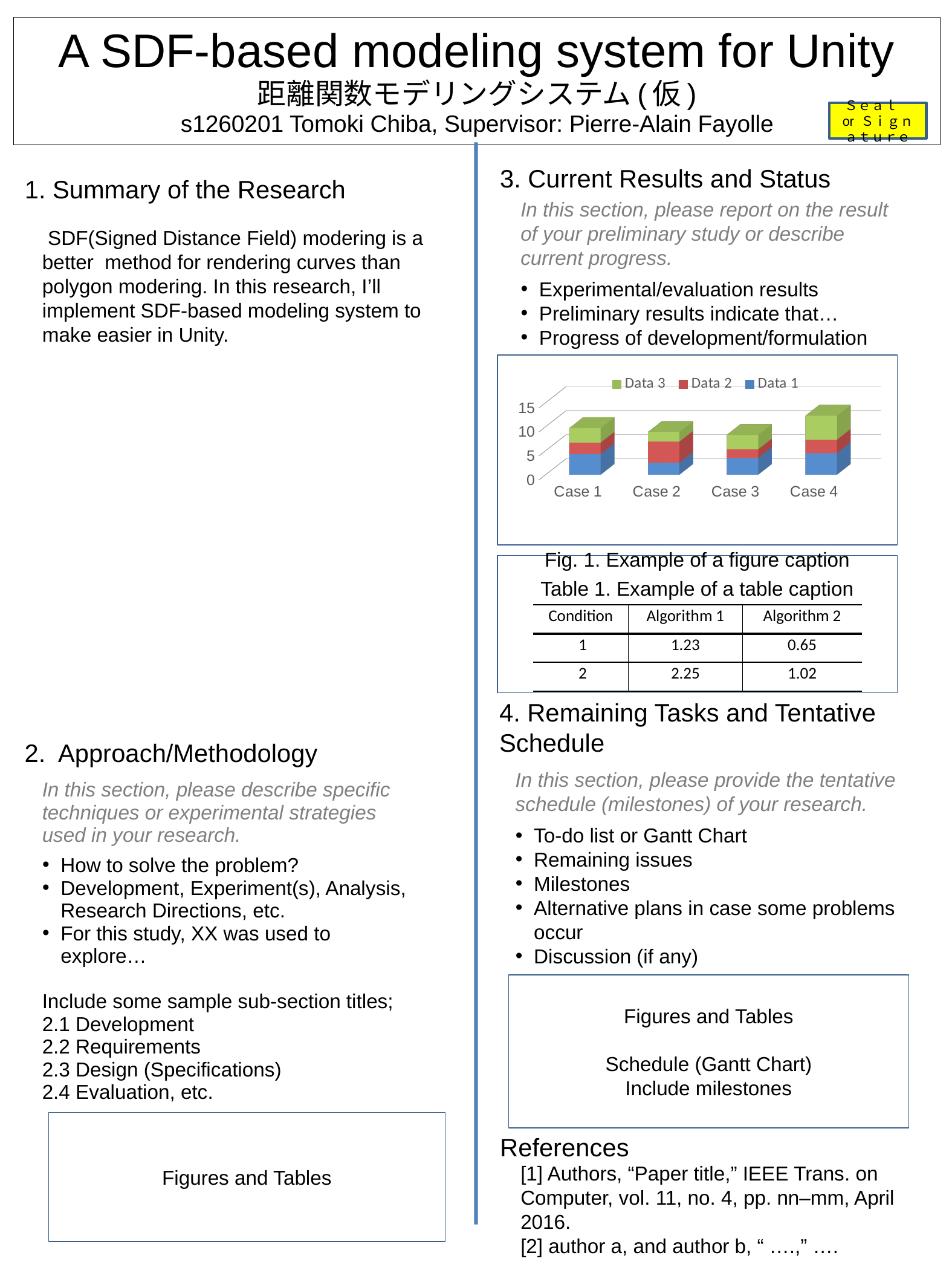

A SDF-based modeling system for Unity
距離関数モデリングシステム(仮)
s1260201 Tomoki Chiba, Supervisor: Pierre-Alain Fayolle
Ｓｅａｌ
or Ｓｉｇｎａｔｕｒｅ

1. Summary of the Research
3. Current Results and Status
In this section, please report on the result of your preliminary study or describe current progress.
Experimental/evaluation results
Preliminary results indicate that…
Progress of development/formulation

 SDF(Signed Distance Field) modering is a better  method for rendering curves than polygon modering. In this research, I’ll implement SDF-based modeling system to make easier in Unity.

Fig. 1. Example of a figure caption

[unsupported chart]

Table 1. Example of a table caption

| Condition | Algorithm 1 | Algorithm 2 |
| --- | --- | --- |
| 1 | 1.23 | 0.65 |
| 2 | 2.25 | 1.02 |
4. Remaining Tasks and Tentative Schedule
2.  Approach/Methodology
In this section, please provide the tentative schedule (milestones) of your research.
To-do list or Gantt Chart
Remaining issues
Milestones
Alternative plans in case some problems occur
Discussion (if any)
In this section, please describe specific techniques or experimental strategies used in your research.
How to solve the problem?
Development, Experiment(s), Analysis, Research Directions, etc.
For this study, XX was used to explore…

Include some sample sub-section titles;
2.1 Development
2.2 Requirements
2.3 Design (Specifications)
2.4 Evaluation, etc.
Figures and Tables

Schedule (Gantt Chart)
Include milestones
Figures and Tables
References
[1] Authors, “Paper title,” IEEE Trans. on Computer, vol. 11, no. 4, pp. nn–mm, April 2016.
[2] author a, and author b, “ ….,” ….